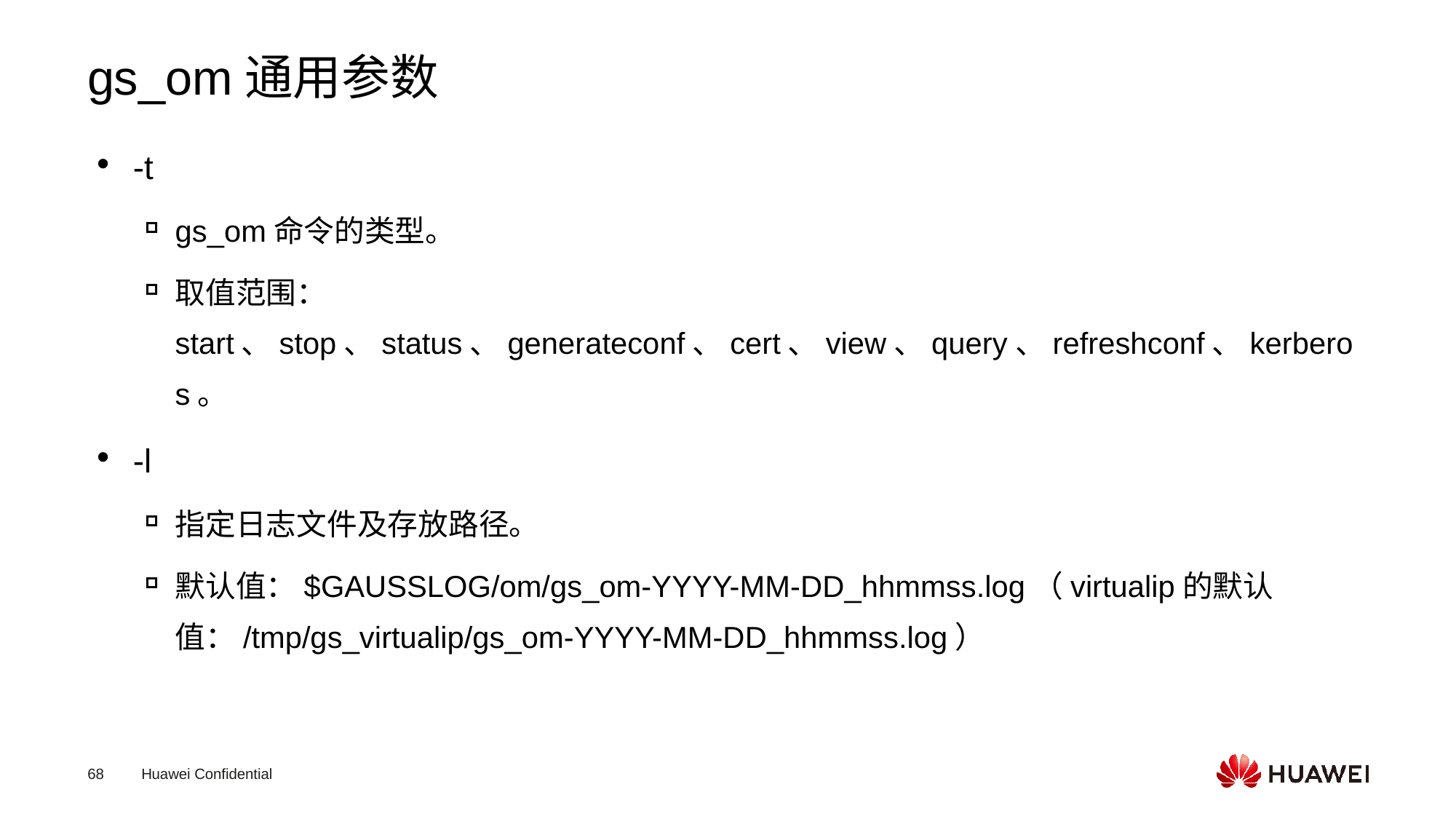

# gs_om通用参数
-t
gs_om命令的类型。
取值范围：start、stop、status、generateconf、cert、view、query、refreshconf、kerberos。
-l
指定日志文件及存放路径。
默认值：$GAUSSLOG/om/gs_om-YYYY-MM-DD_hhmmss.log（virtualip的默认值：/tmp/gs_virtualip/gs_om-YYYY-MM-DD_hhmmss.log）